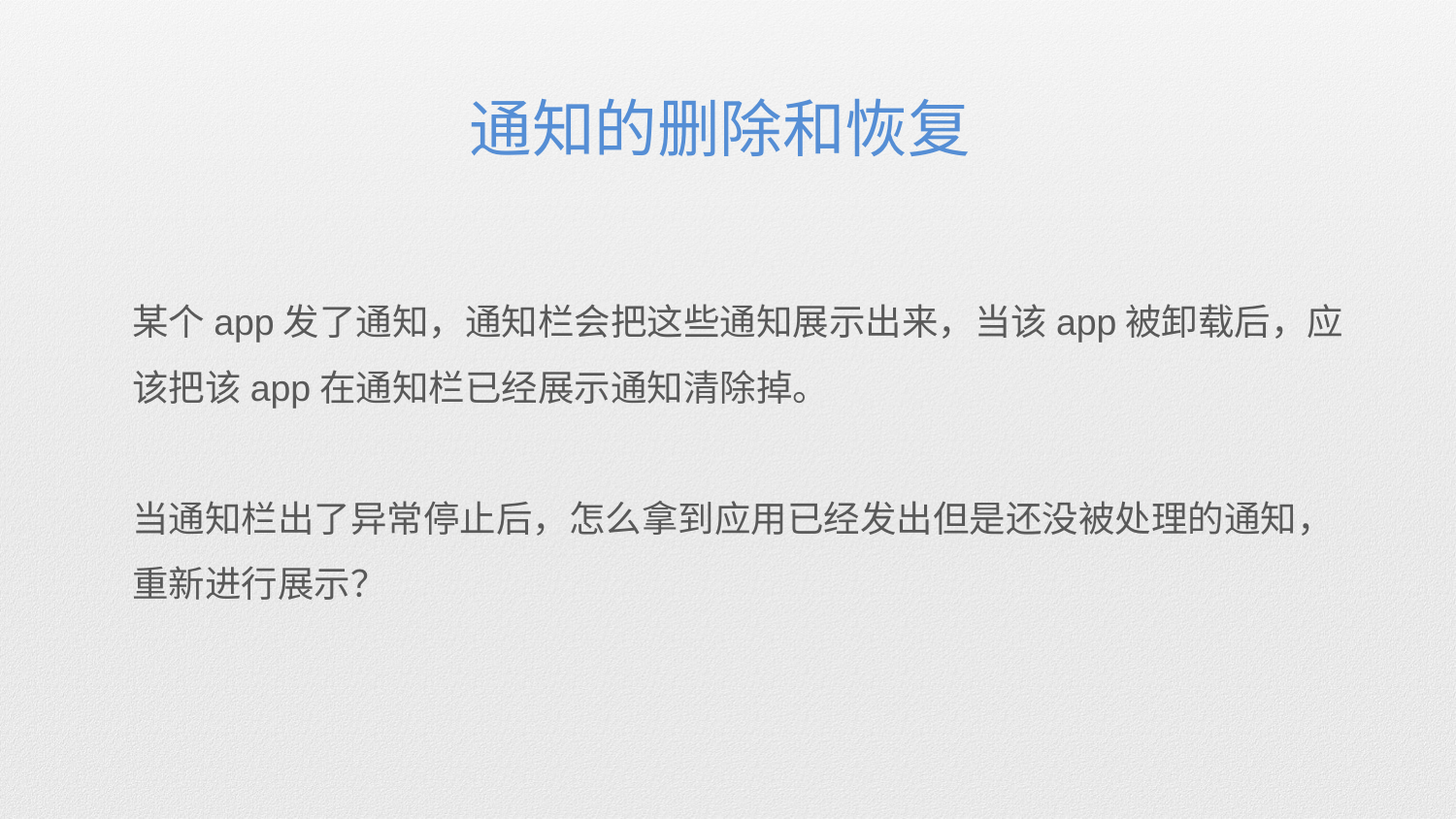

通知的删除和恢复

某个app发了通知，通知栏会把这些通知展示出来，当该app被卸载后，应该把该app在通知栏已经展示通知清除掉。

当通知栏出了异常停止后，怎么拿到应用已经发出但是还没被处理的通知，重新进行展示？